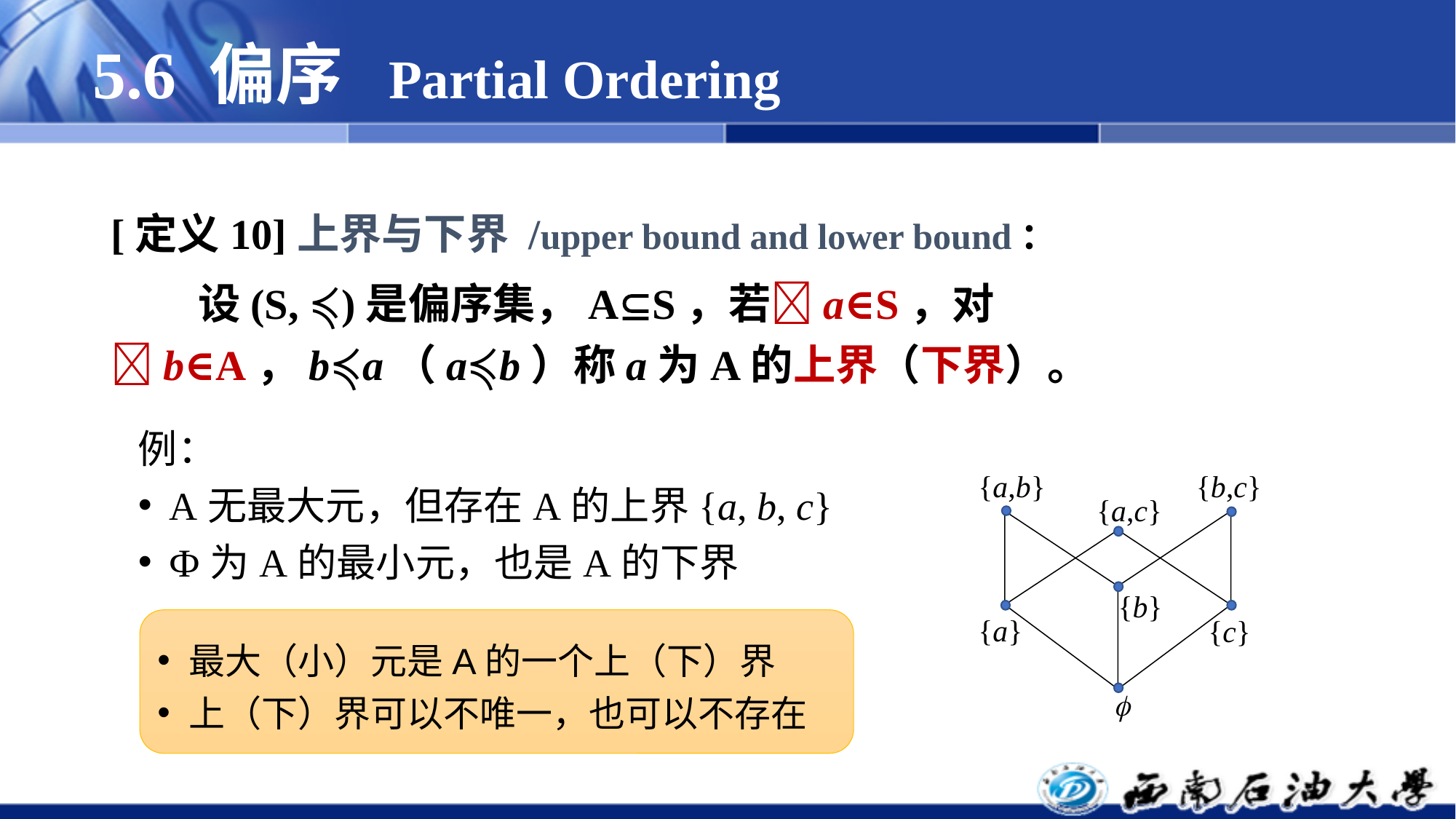

# 5.6 偏序  Partial Ordering
[定义10]上界与下界 /upper bound and lower bound：
        设(S, ≼)是偏序集，A⊆S，若∃a∈S，对∀b∈A，b≼a（a≼b）称a为A的上界（下界）。
例：
A无最大元，但存在A的上界{a, b, c}
Ф为A的最小元，也是A的下界
{a,b}
{b,c}
{a,c}

{b}

{a}
{c}
φ

最大（小）元是A的一个上（下）界
上（下）界可以不唯一，也可以不存在